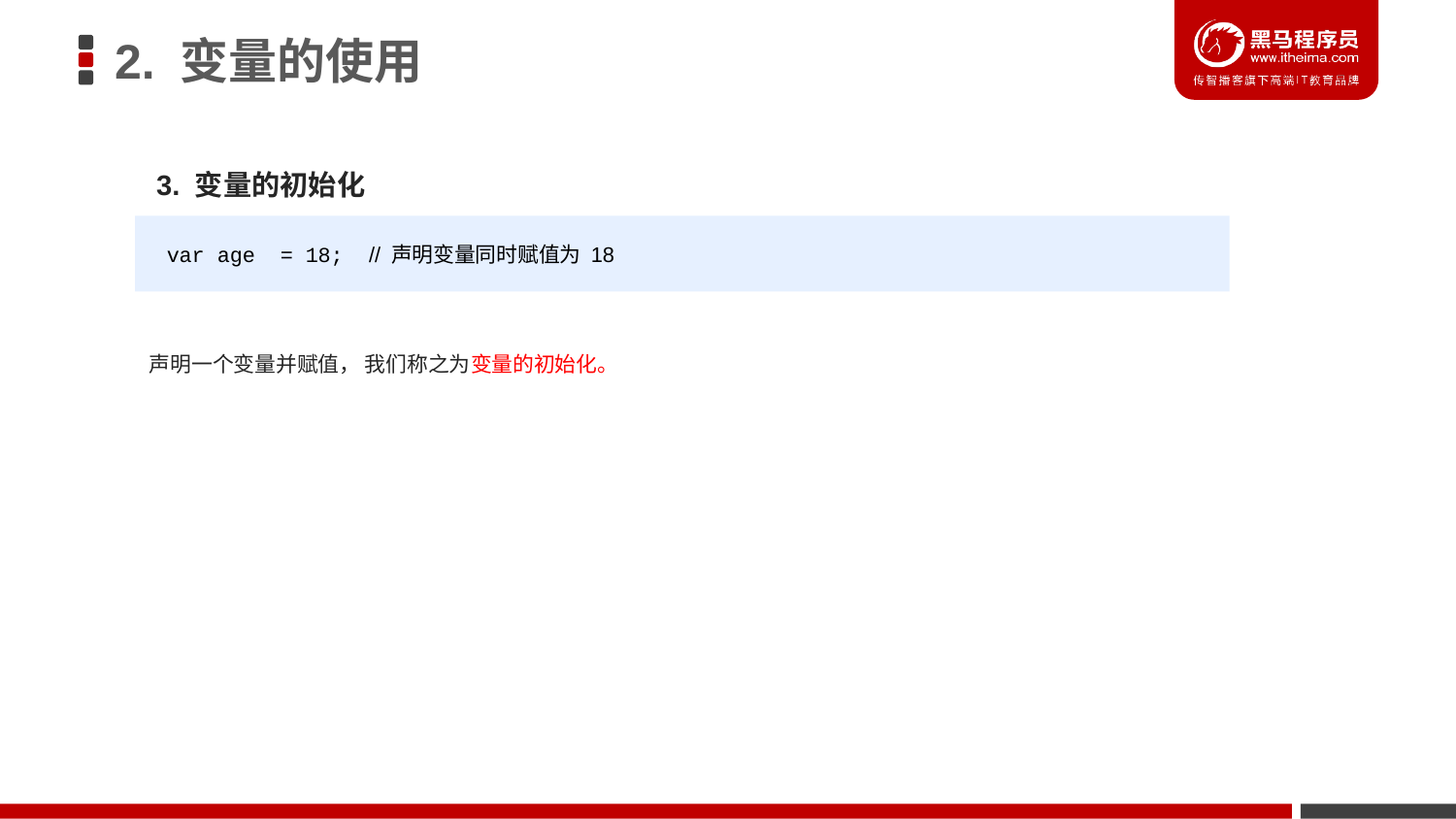

# 2. 变量的使用
3. 变量的初始化
var age  = 18;  // 声明变量同时赋值为 18
声明一个变量并赋值， 我们称之为变量的初始化。